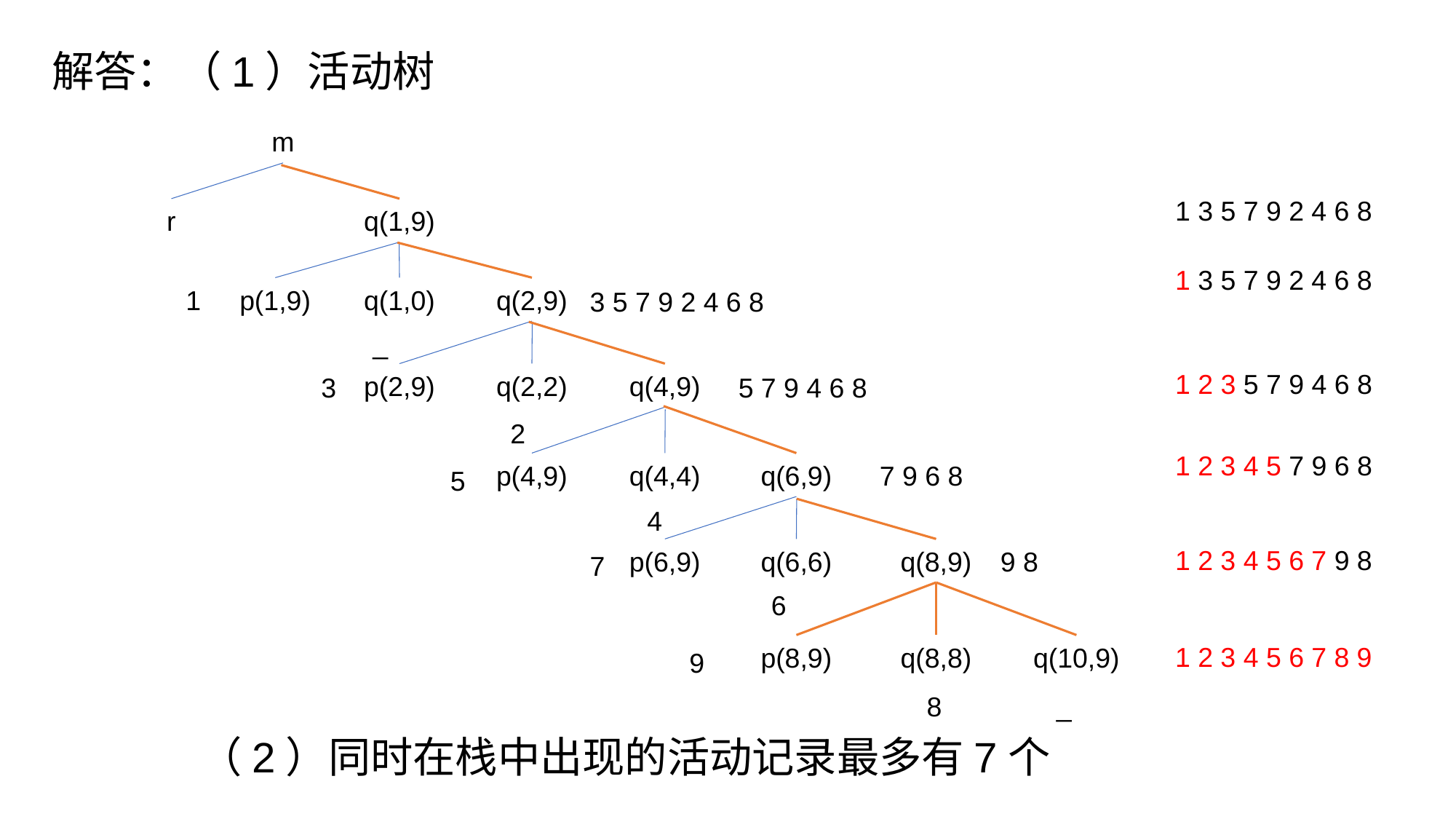

# 解答：（1）活动树
m
1 3 5 7 9 2 4 6 8
r
q(1,9)
1 3 5 7 9 2 4 6 8
1
p(1,9)
q(1,0)
q(2,9)
3 5 7 9 2 4 6 8
_
1 2 3 5 7 9 4 6 8
p(2,9)
q(2,2)
q(4,9)
3
5 7 9 4 6 8
2

1 2 3 4 5 7 9 6 8
p(4,9)
q(4,4)
q(6,9)
7 9 6 8
5

4
1 2 3 4 5 6 7 9 8
9 8
p(6,9)
q(6,6)
q(8,9)
7

6
1 2 3 4 5 6 7 8 9
p(8,9)
q(8,8)
q(10,9)
9
8
_
（2）同时在栈中出现的活动记录最多有7个